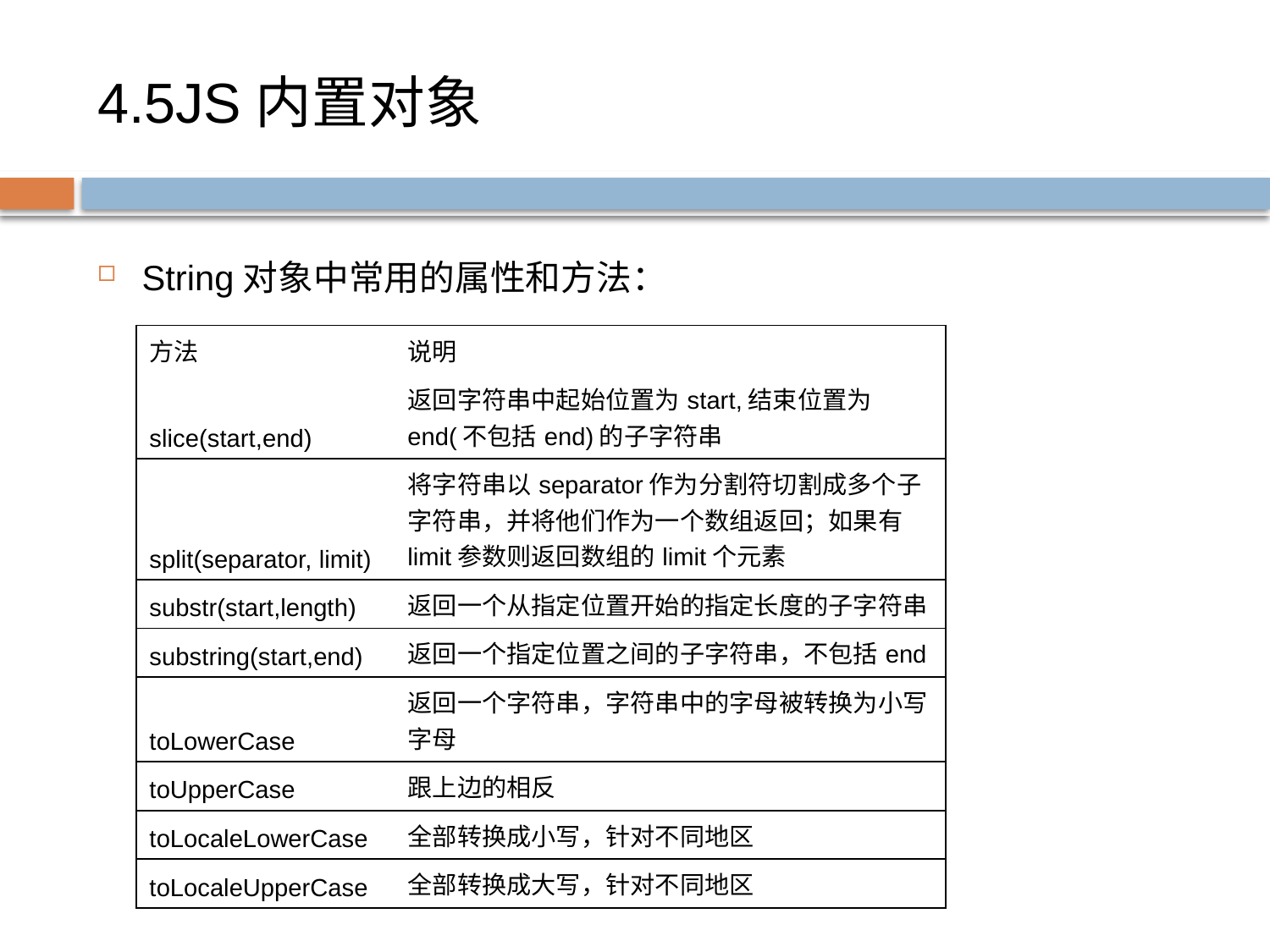

# 4.5JS内置对象
String对象中常用的属性和方法：
| 方法 | 说明 |
| --- | --- |
| slice(start,end) | 返回字符串中起始位置为start,结束位置为end(不包括end)的子字符串 |
| split(separator, limit) | 将字符串以separator作为分割符切割成多个子字符串，并将他们作为一个数组返回；如果有limit参数则返回数组的limit个元素 |
| substr(start,length) | 返回一个从指定位置开始的指定长度的子字符串 |
| substring(start,end) | 返回一个指定位置之间的子字符串，不包括end |
| toLowerCase | 返回一个字符串，字符串中的字母被转换为小写字母 |
| toUpperCase | 跟上边的相反 |
| toLocaleLowerCase | 全部转换成小写，针对不同地区 |
| toLocaleUpperCase | 全部转换成大写，针对不同地区 |